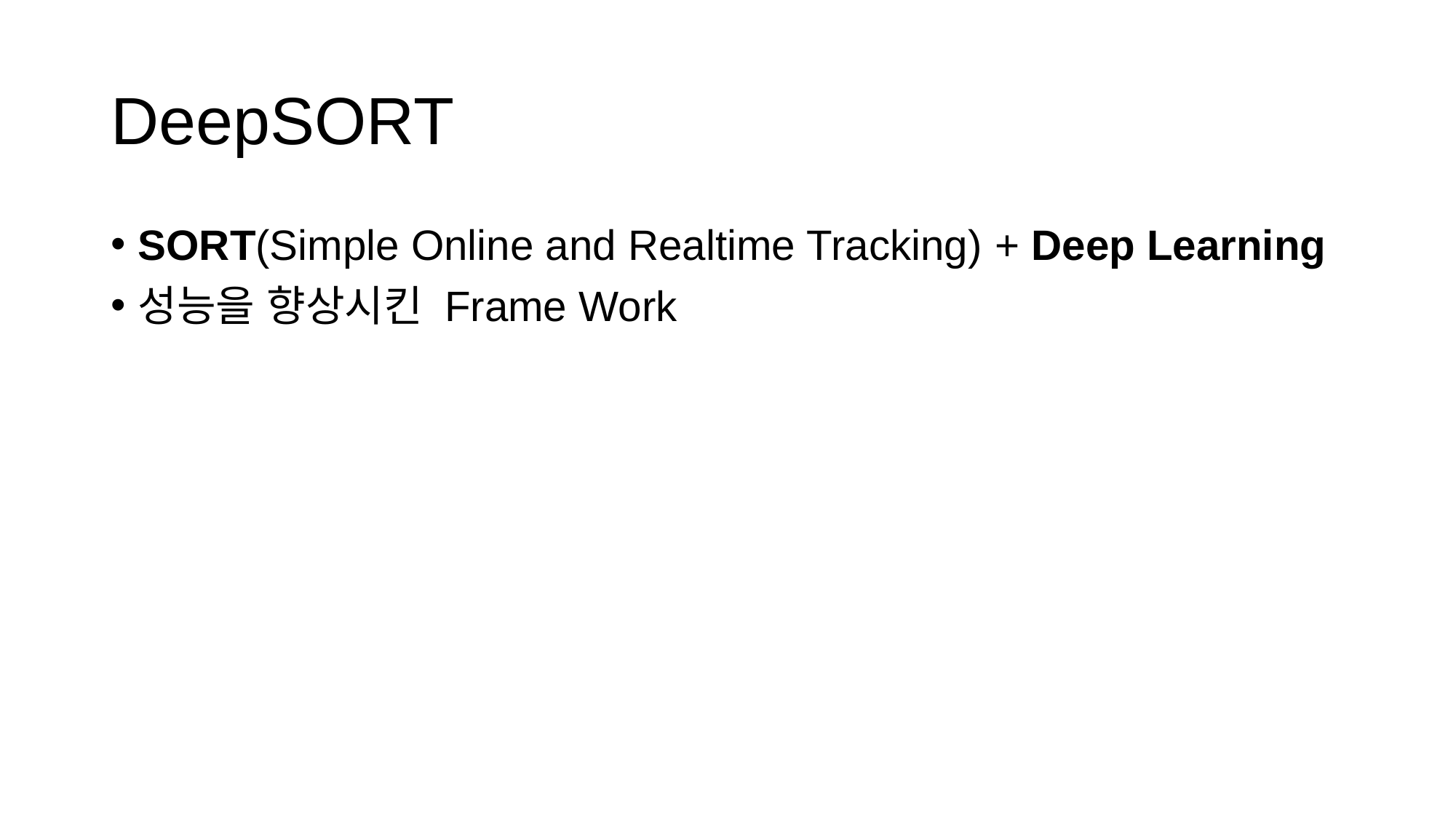

# DeepSORT
SORT(Simple Online and Realtime Tracking) + Deep Learning
성능을 향상시킨 Frame Work